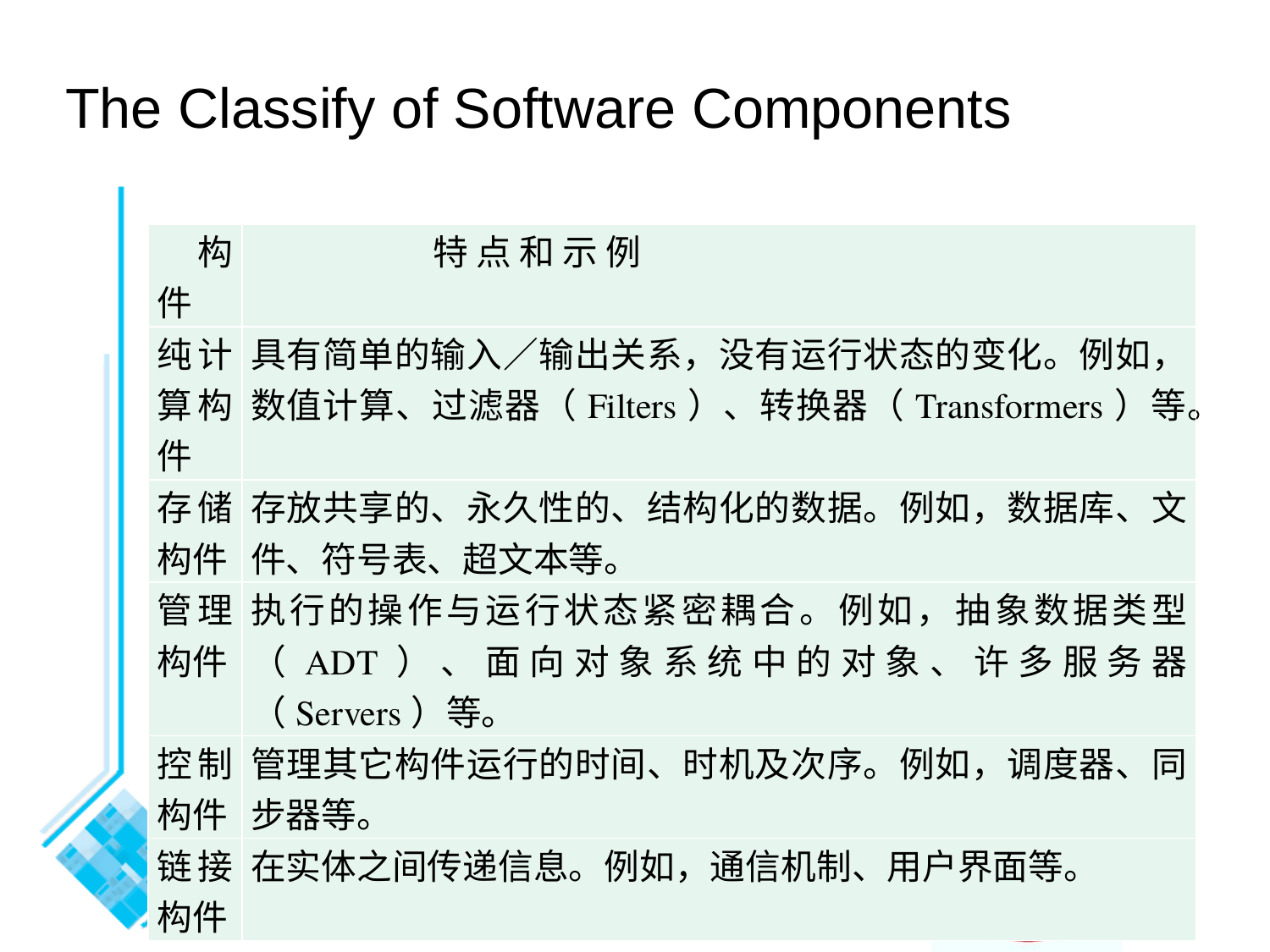

The Classify of Software Components
| 构 件 | 特 点 和 示 例 |
| --- | --- |
| 纯计算构件 | 具有简单的输入∕输出关系，没有运行状态的变化。例如，数值计算、过滤器（Filters）、转换器（Transformers）等。 |
| 存储构件 | 存放共享的、永久性的、结构化的数据。例如，数据库、文件、符号表、超文本等。 |
| 管理构件 | 执行的操作与运行状态紧密耦合。例如，抽象数据类型（ADT）、面向对象系统中的对象、许多服务器（Servers）等。 |
| 控制构件 | 管理其它构件运行的时间、时机及次序。例如，调度器、同步器等。 |
| 链接构件 | 在实体之间传递信息。例如，通信机制、用户界面等。 |